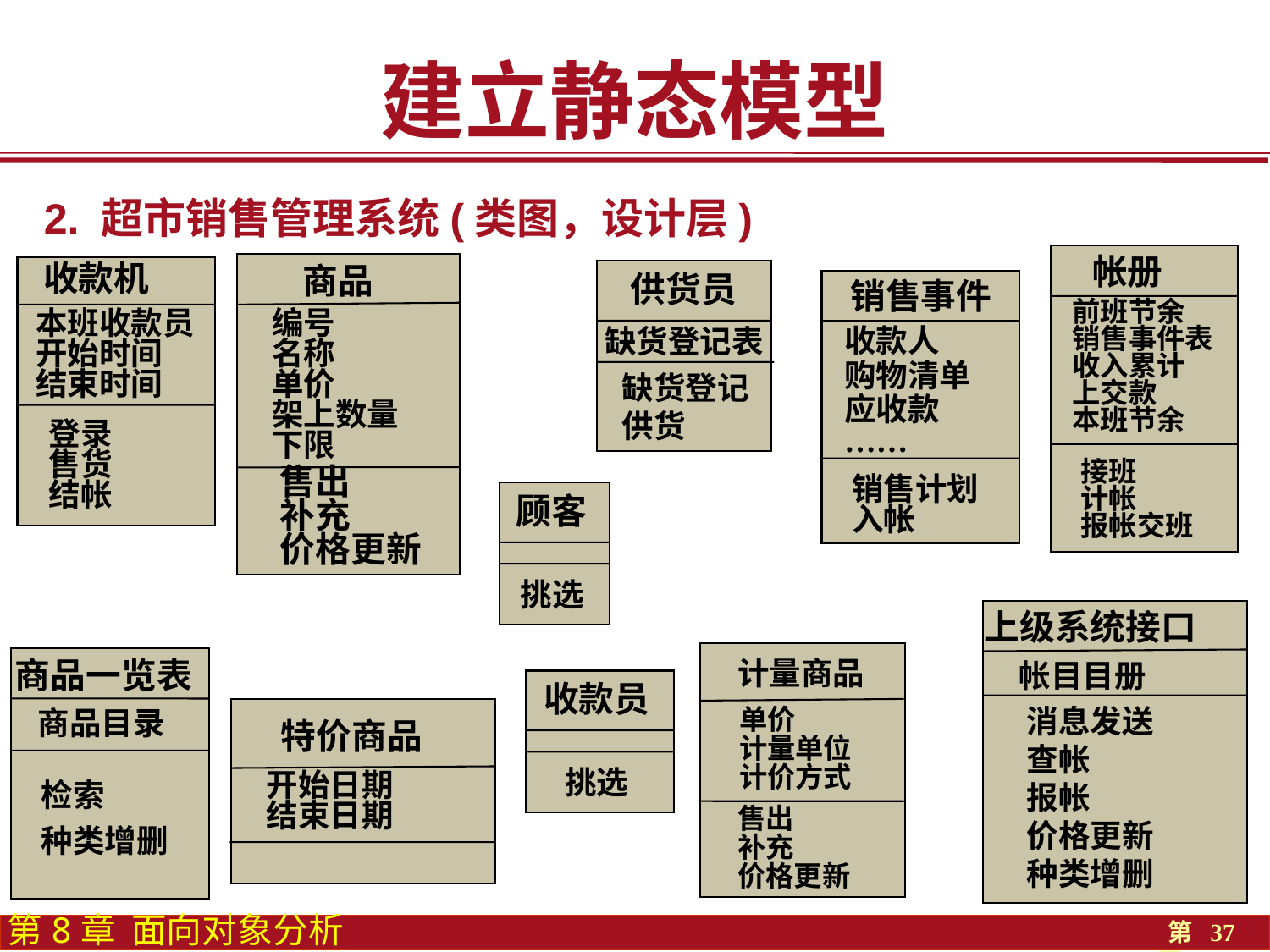

建立静态模型
2. 超市销售管理系统(类图，设计层)
帐册

前班节余
销售事件表
收入累计
上交款
本班节余

接班
计帐
报帐交班
收款机

本班收款员
开始时间
结束时间

 登录
 售货
 结帐
商品

编号
名称
单价
架上数量
下限
售出
补充
价格更新

供货员
缺货登记表

缺货登记
供货
销售事件

收款人
购物清单
应收款
……

销售计划
入帐

顾客

挑选
上级系统接口

帐目目册

消息发送
查帐
报帐
价格更新
种类增删

计量商品

单价
计量单位
计价方式
售出
补充
价格更新

商品一览表

商品目录

检索
种类增删

收款员

挑选

特价商品

开始日期
结束日期